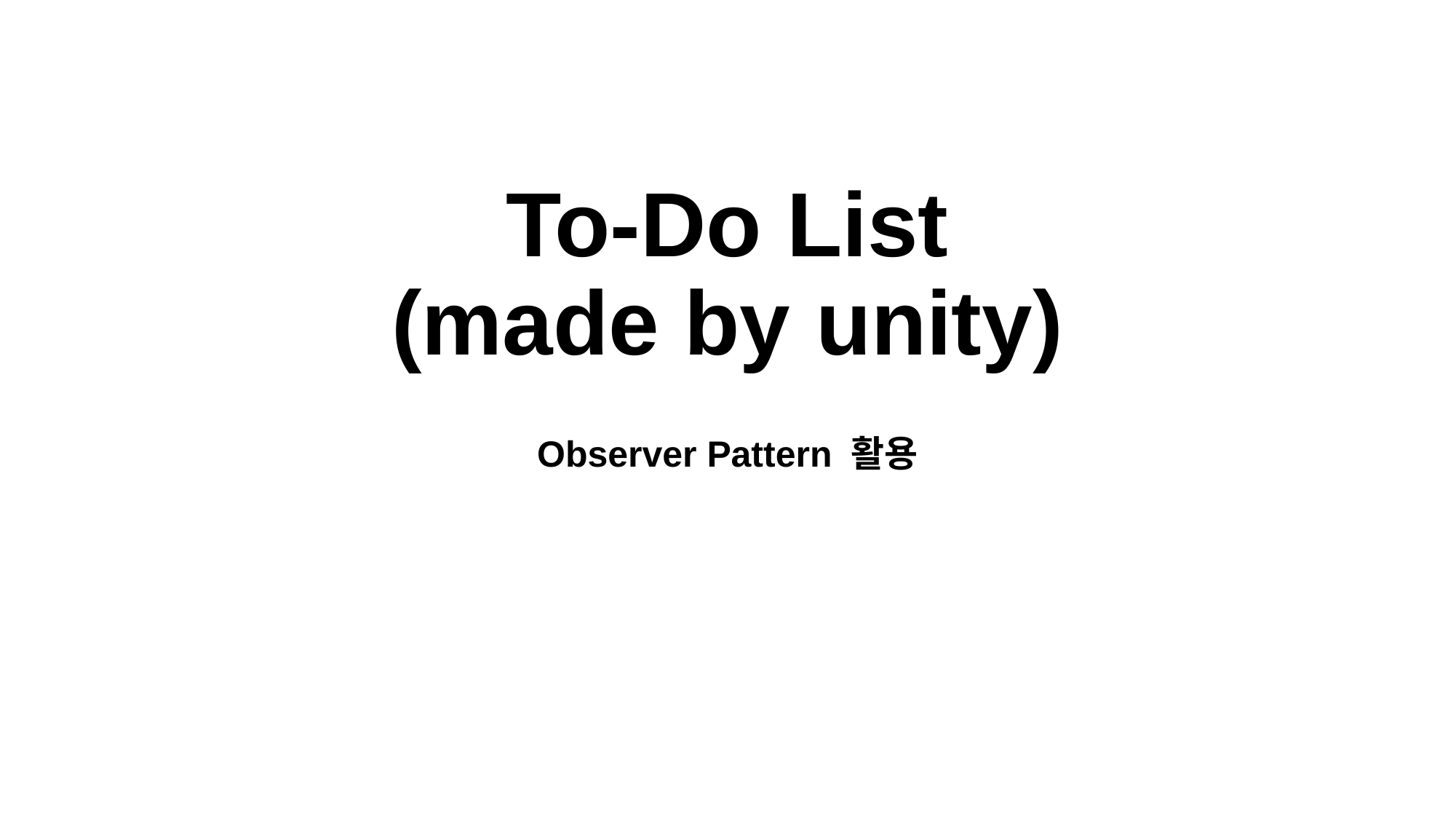

# To-Do List (made by unity)
Observer Pattern 활용